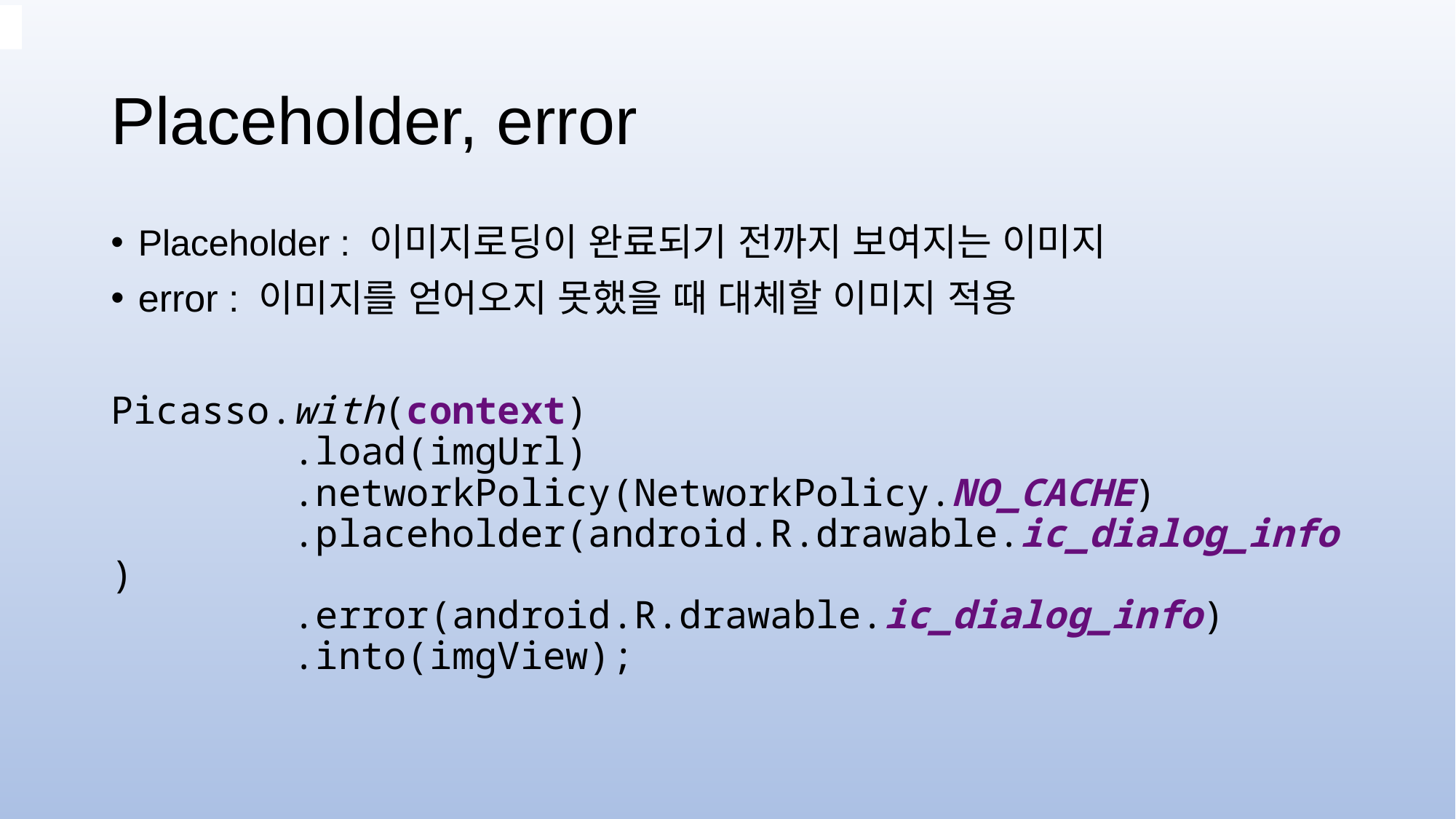

# Placeholder, error
Placeholder : 이미지로딩이 완료되기 전까지 보여지는 이미지
error : 이미지를 얻어오지 못했을 때 대체할 이미지 적용

Picasso.with(context)
        .load(imgUrl)
        .networkPolicy(NetworkPolicy.NO_CACHE)
        .placeholder(android.R.drawable.ic_dialog_info)
        .error(android.R.drawable.ic_dialog_info)
        .into(imgView);